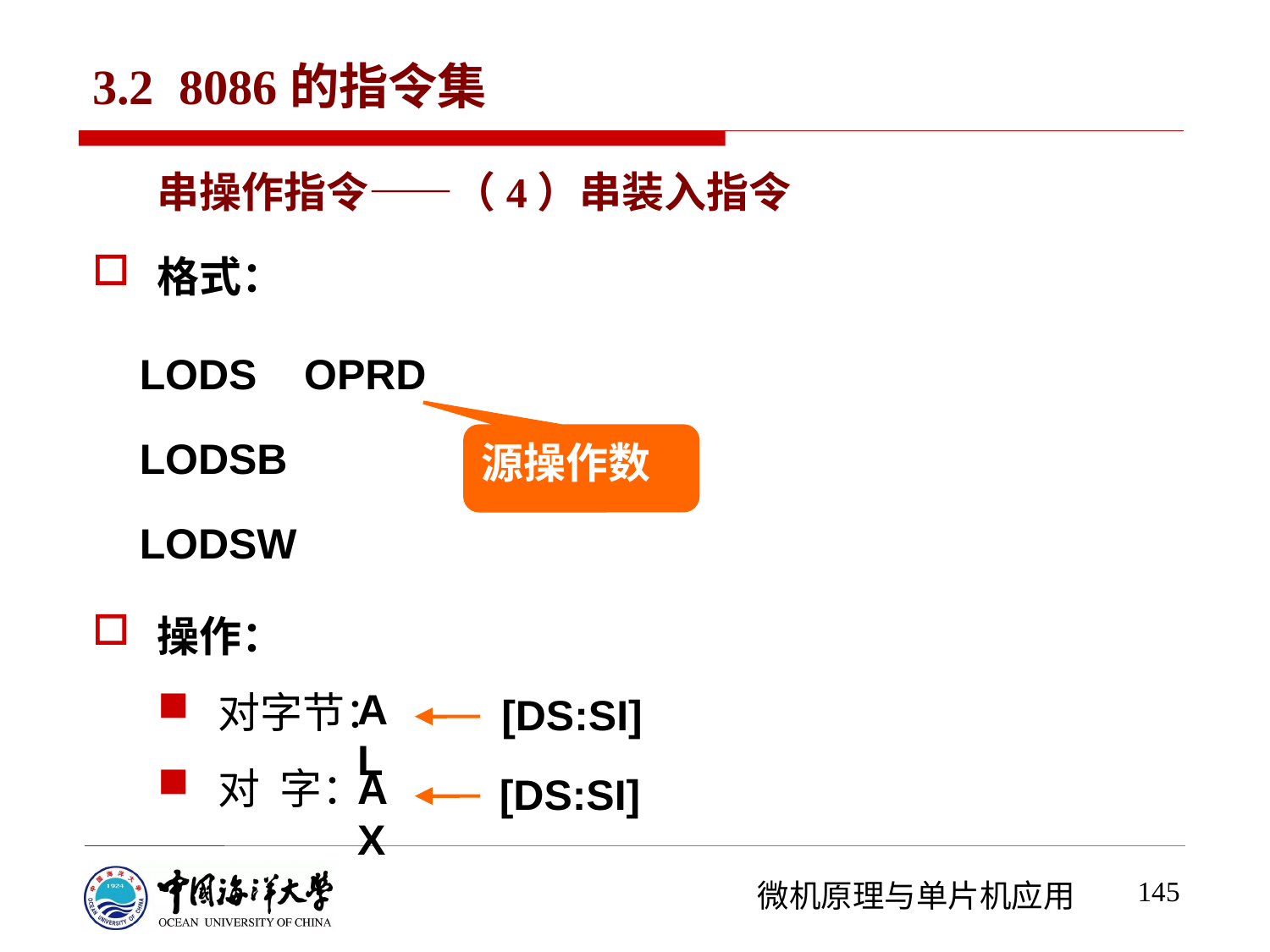

# 3.2  8086的指令集
串操作指令——（4）串装入指令
格式：
    LODS    OPRD
    LODSB
    LODSW
操作：
对字节：
对  字：

源操作数
AL
[DS:SI]

AX
[DS:SI]

145